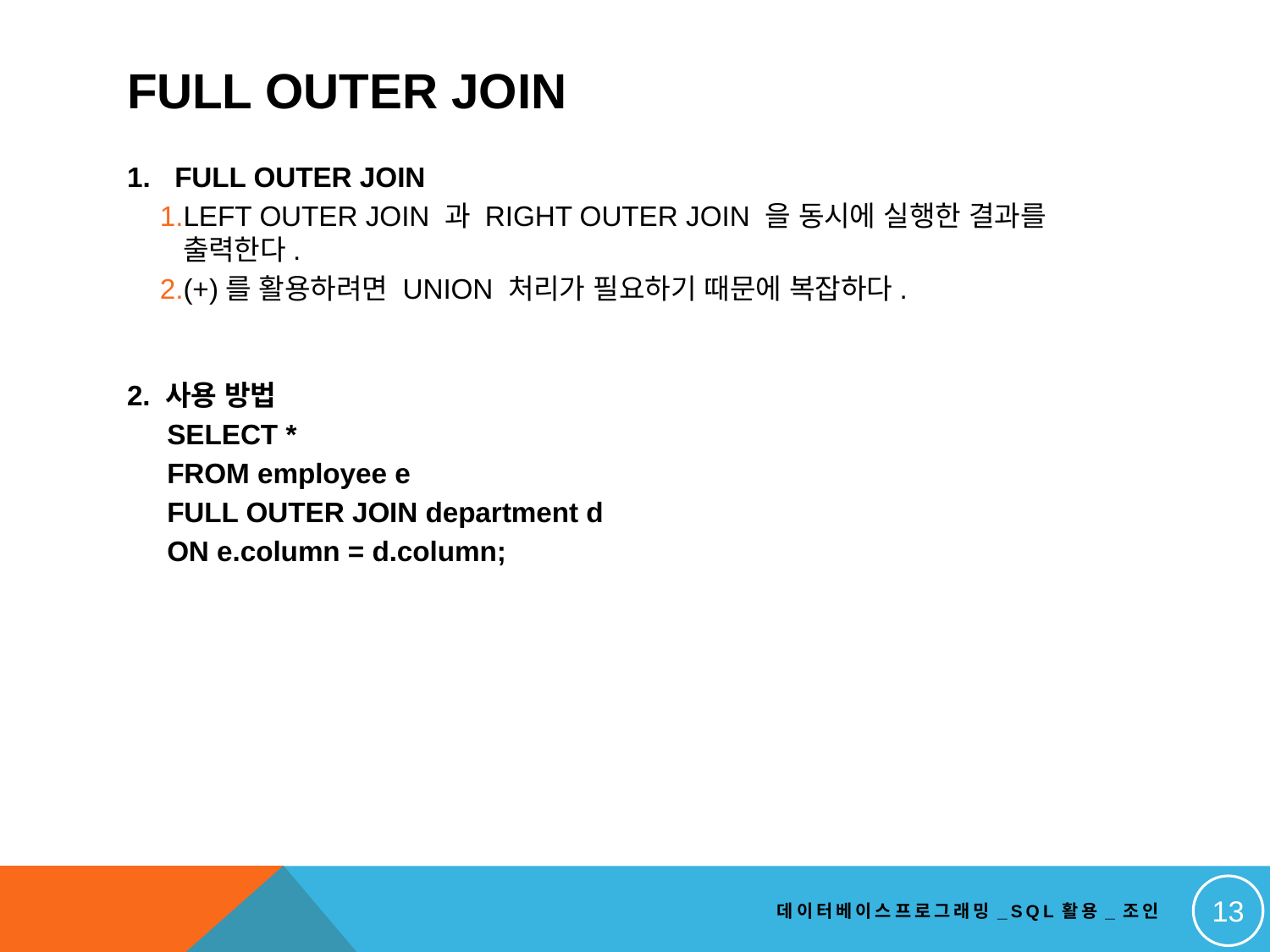

# FULL OUTER JOIN
FULL OUTER JOIN
LEFT OUTER JOIN 과 RIGHT OUTER JOIN 을 동시에 실행한 결과를 출력한다.
(+)를 활용하려면 UNION 처리가 필요하기 때문에 복잡하다.

2. 사용 방법
SELECT *
FROM employee e
FULL OUTER JOIN department d
ON e.column = d.column;
13
데이터베이스프로그래밍_SQL활용_조인